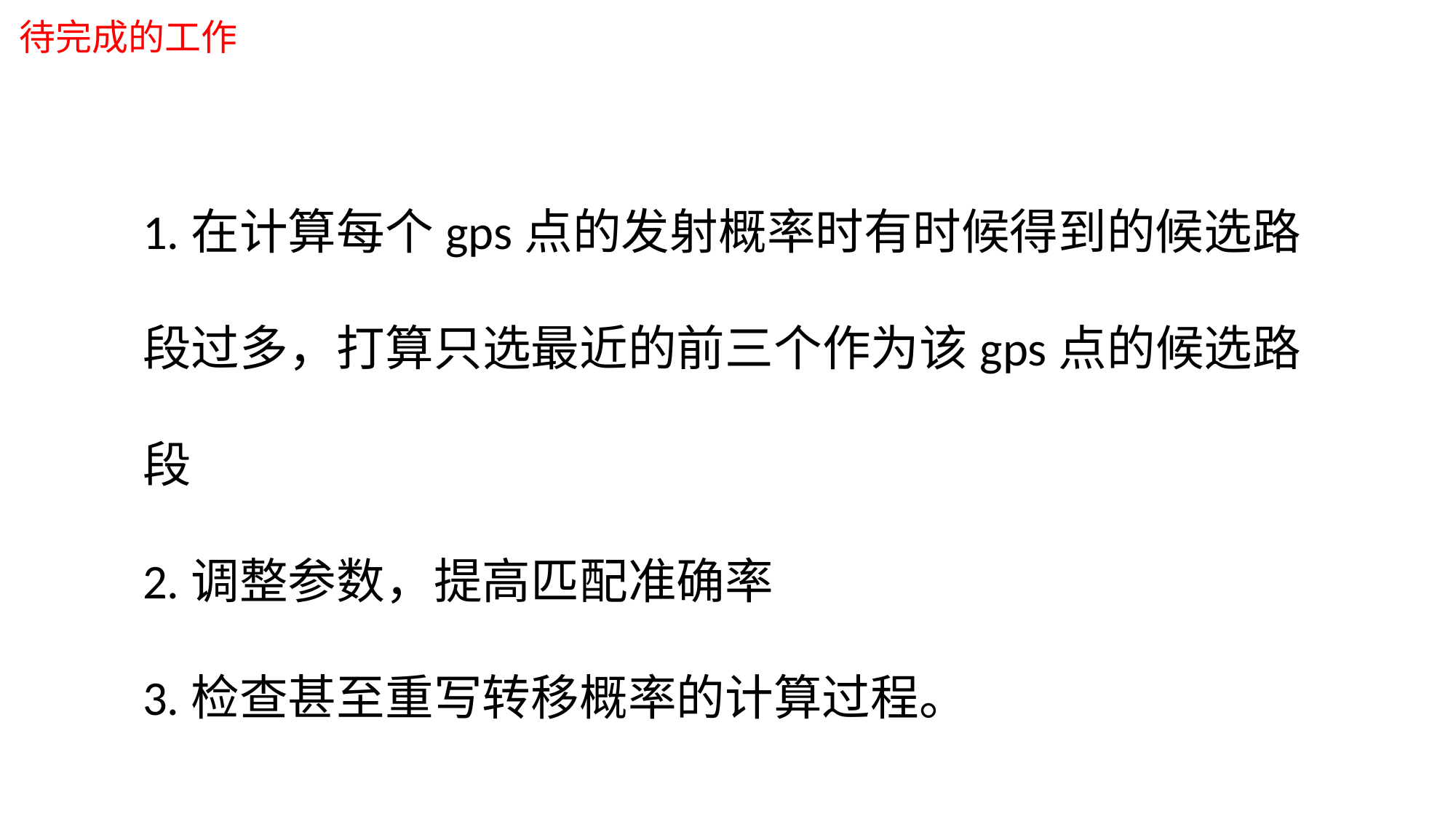

待完成的工作
1.在计算每个gps点的发射概率时有时候得到的候选路段过多，打算只选最近的前三个作为该gps点的候选路段
2.调整参数，提高匹配准确率
3.检查甚至重写转移概率的计算过程。